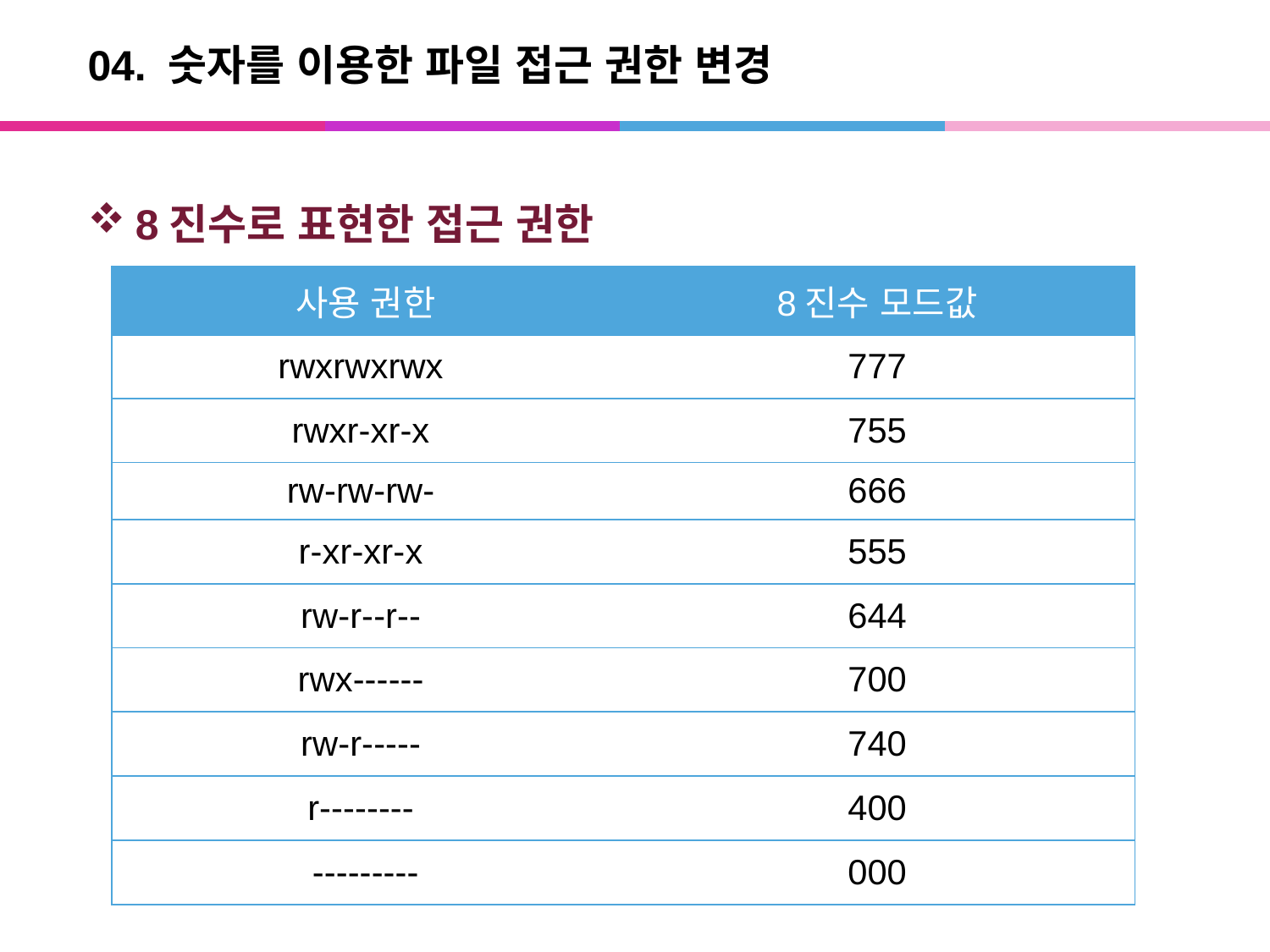

# 04. 숫자를 이용한 파일 접근 권한 변경
8진수로 표현한 접근 권한
| 사용 권한 | 8진수 모드값 |
| --- | --- |
| rwxrwxrwx | 777 |
| rwxr-xr-x | 755 |
| rw-rw-rw- | 666 |
| r-xr-xr-x | 555 |
| rw-r--r-- | 644 |
| rwx------ | 700 |
| rw-r----- | 740 |
| r-------- | 400 |
| --------- | 000 |